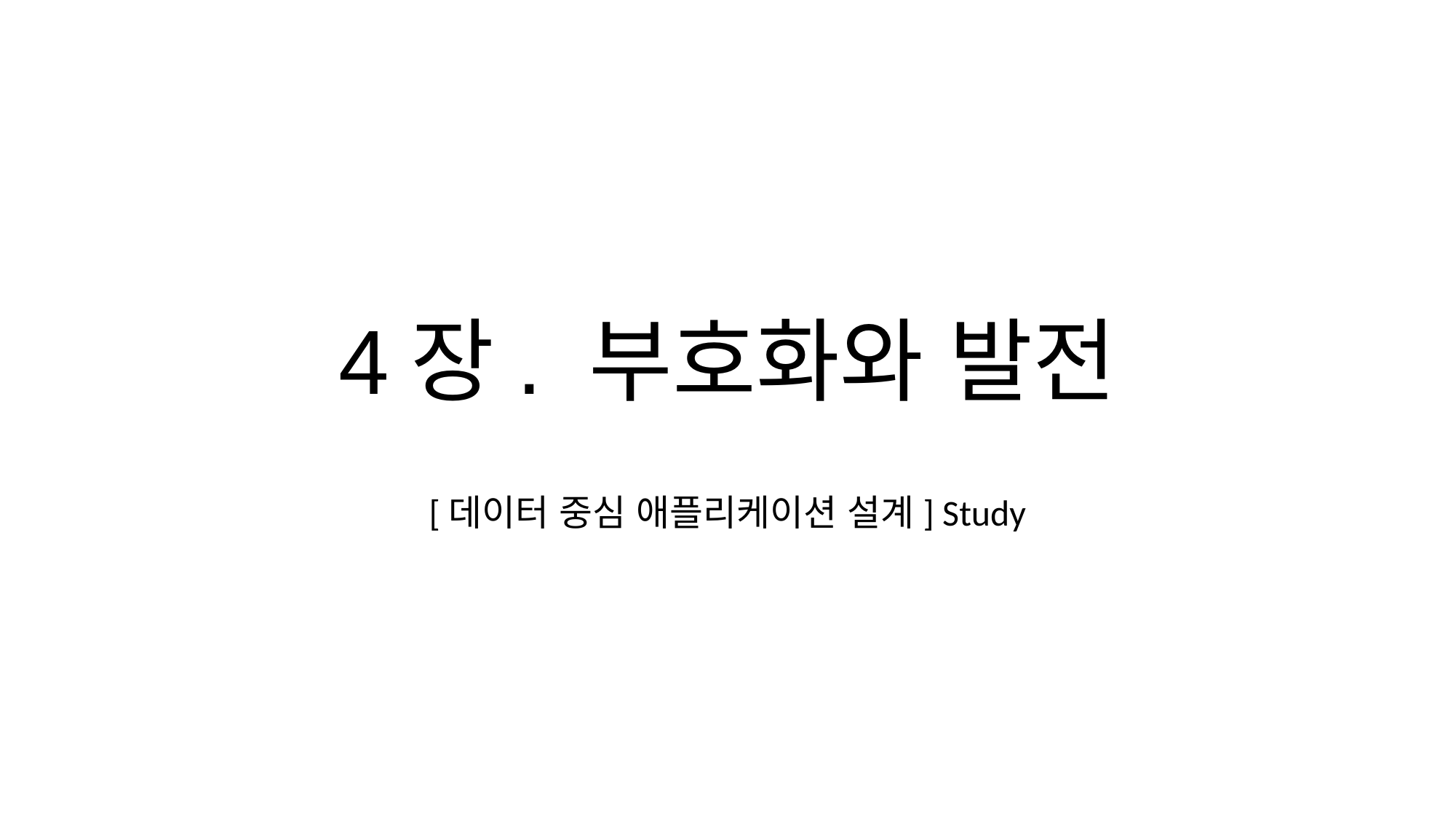

# 4장. 부호화와 발전

[데이터 중심 애플리케이션 설계] Study